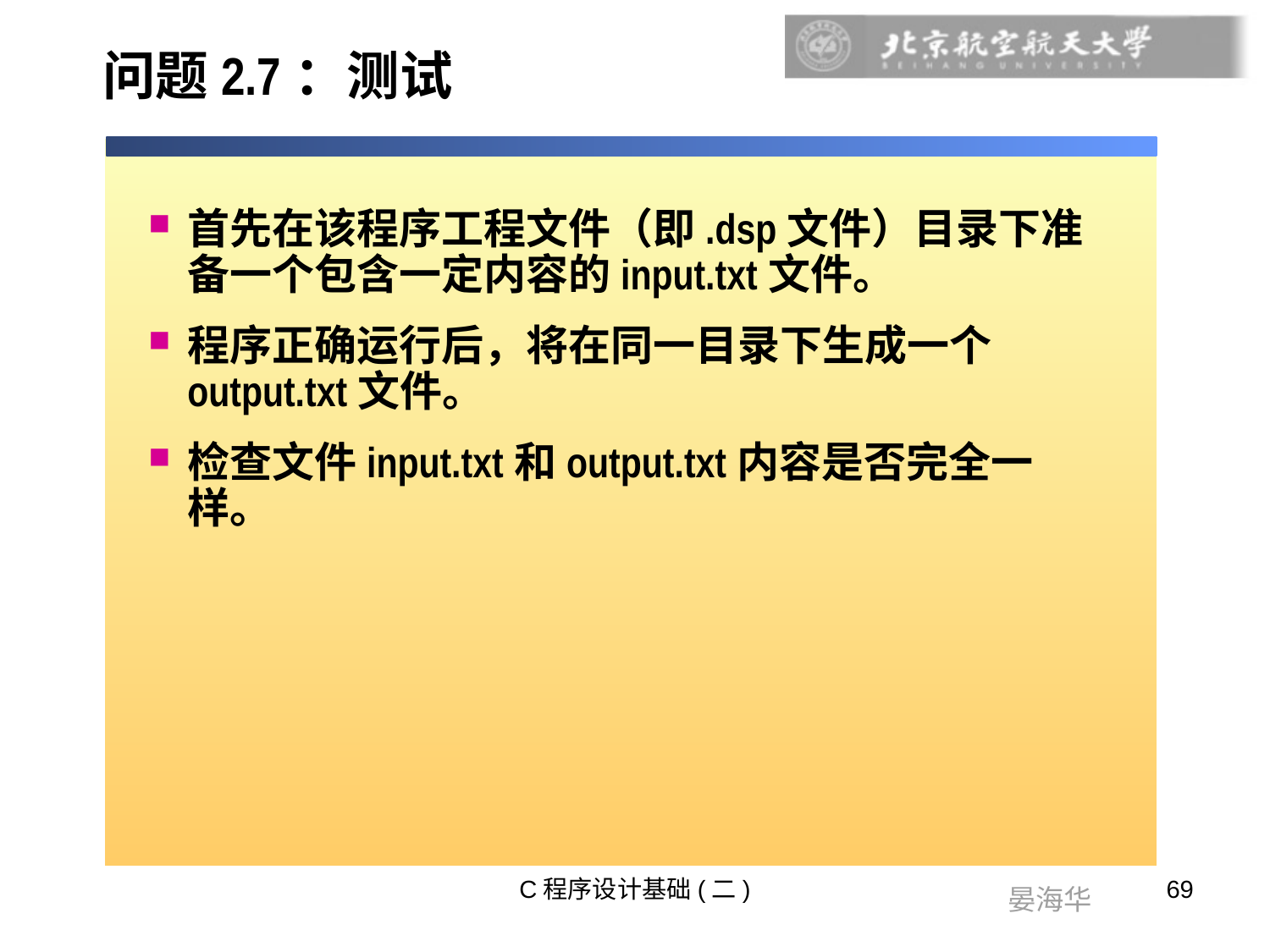

# 问题2.7：测试
首先在该程序工程文件（即.dsp文件）目录下准备一个包含一定内容的input.txt文件。
程序正确运行后，将在同一目录下生成一个output.txt文件。
检查文件input.txt和output.txt内容是否完全一样。
C程序设计基础(二)
69